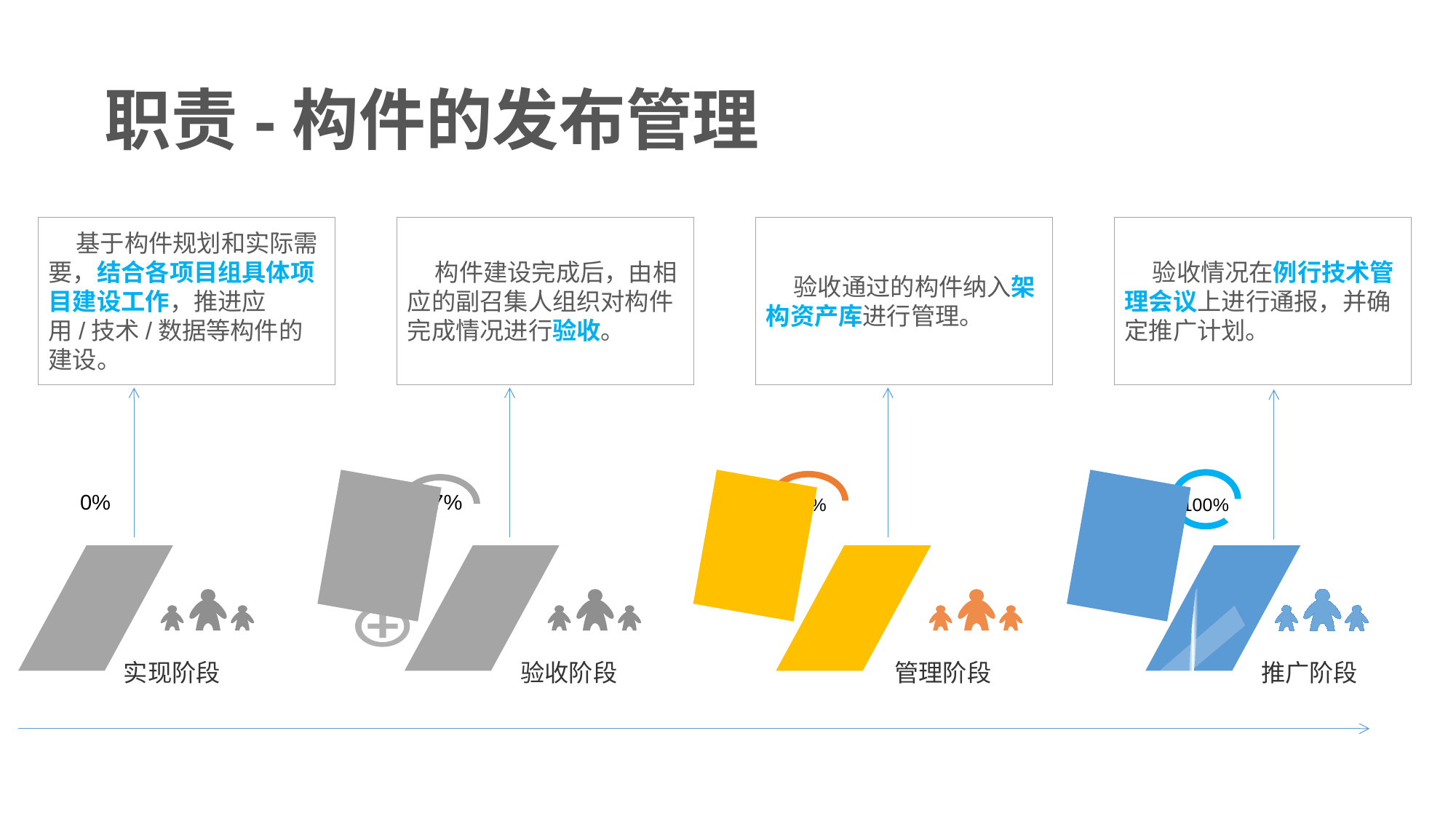

# 职责-构件的发布管理
    基于构件规划和实际需要，结合各项目组具体项目建设工作，推进应用/技术/数据等构件的建设。
    构件建设完成后，由相应的副召集人组织对构件完成情况进行验收。
    验收通过的构件纳入架构资产库进行管理。
    验收情况在例行技术管理会议上进行通报，并确定推广计划。

0%

47%
65%
100%

实现阶段
验收阶段
管理阶段
推广阶段